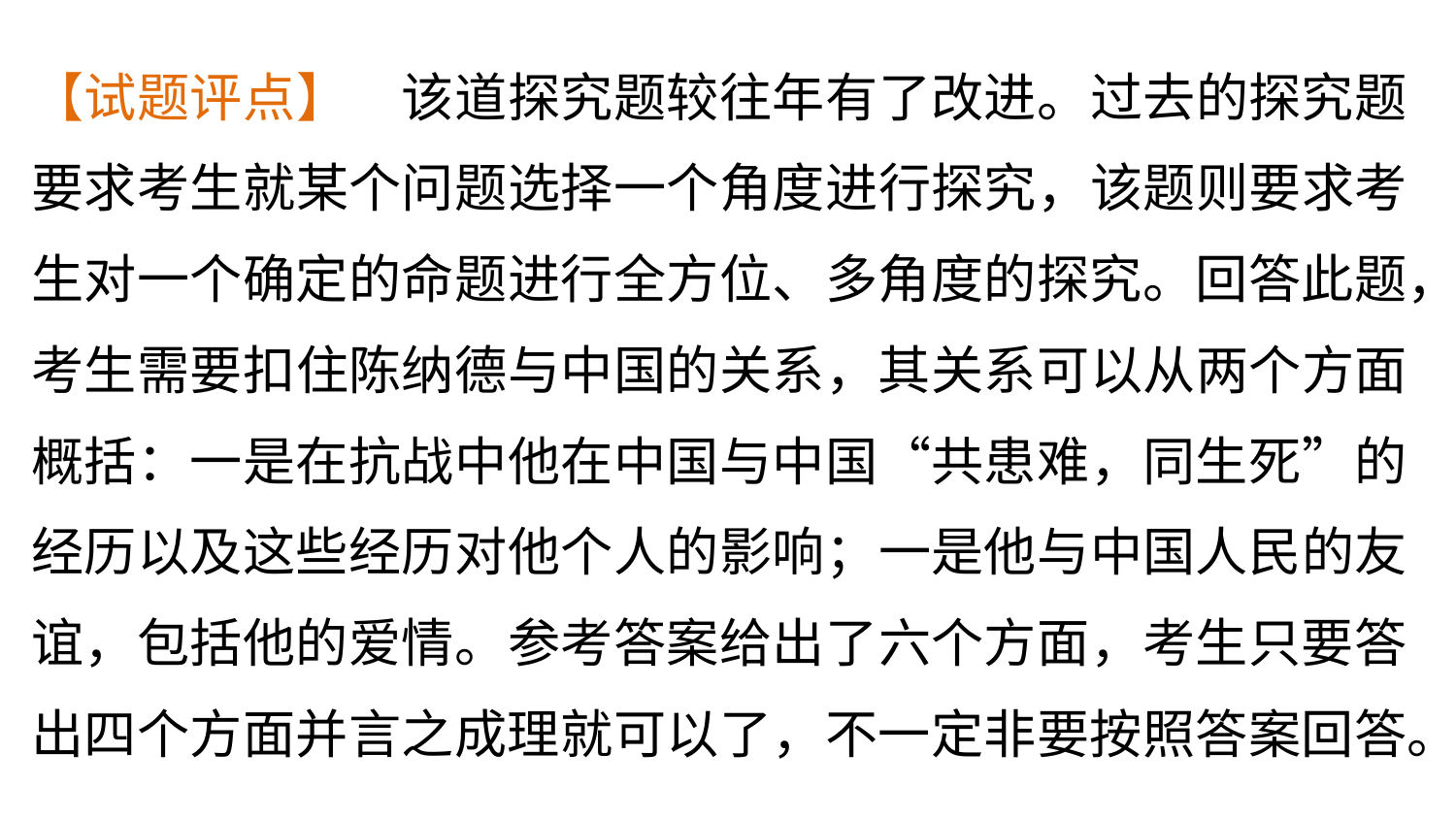

【试题评点】　该道探究题较往年有了改进。过去的探究题要求考生就某个问题选择一个角度进行探究，该题则要求考生对一个确定的命题进行全方位、多角度的探究。回答此题，考生需要扣住陈纳德与中国的关系，其关系可以从两个方面概括：一是在抗战中他在中国与中国“共患难，同生死”的经历以及这些经历对他个人的影响；一是他与中国人民的友谊，包括他的爱情。参考答案给出了六个方面，考生只要答出四个方面并言之成理就可以了，不一定非要按照答案回答。